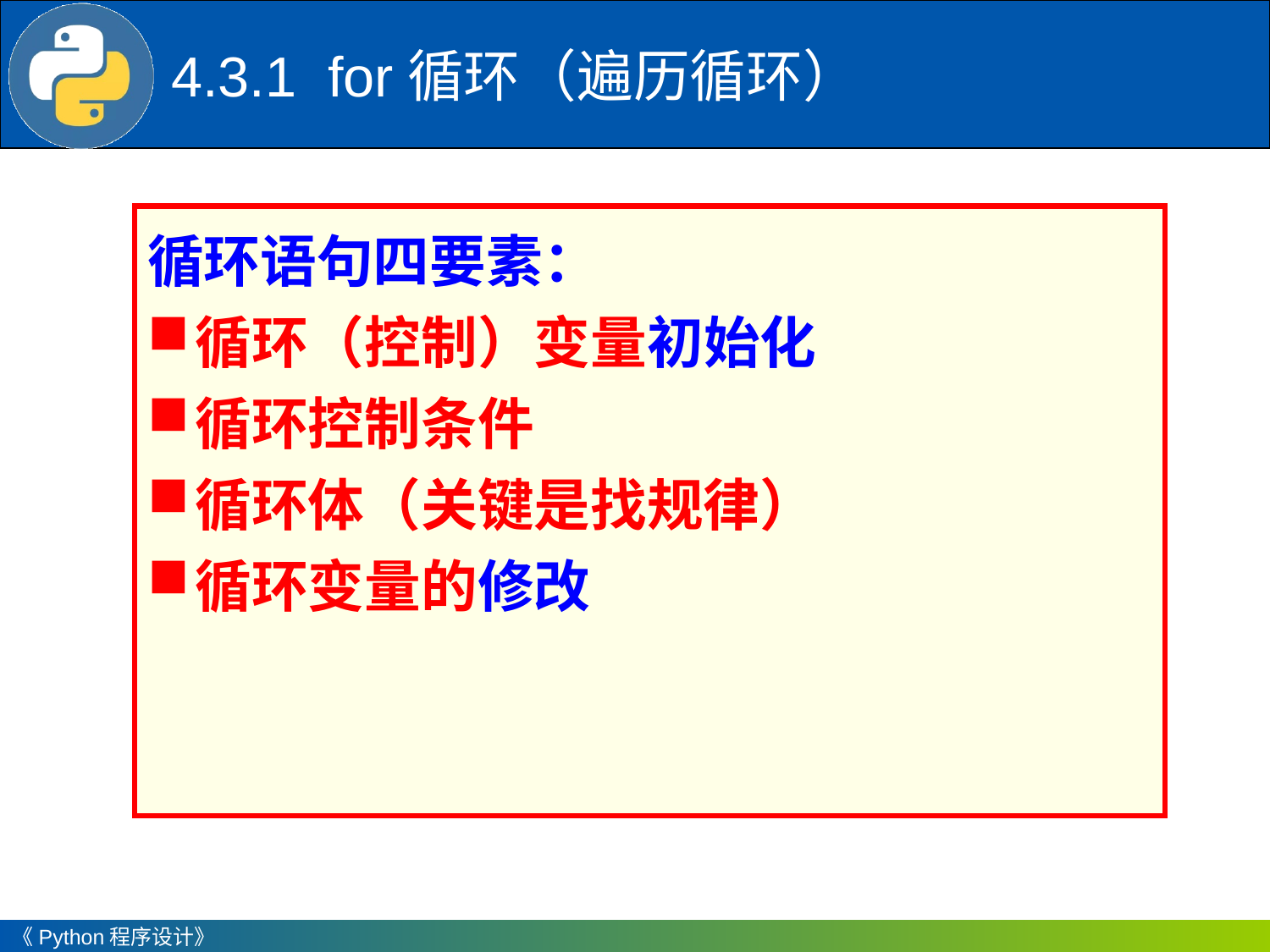

4.3.1  for循环（遍历循环）
循环语句四要素：
循环（控制）变量初始化
循环控制条件
循环体（关键是找规律）
循环变量的修改